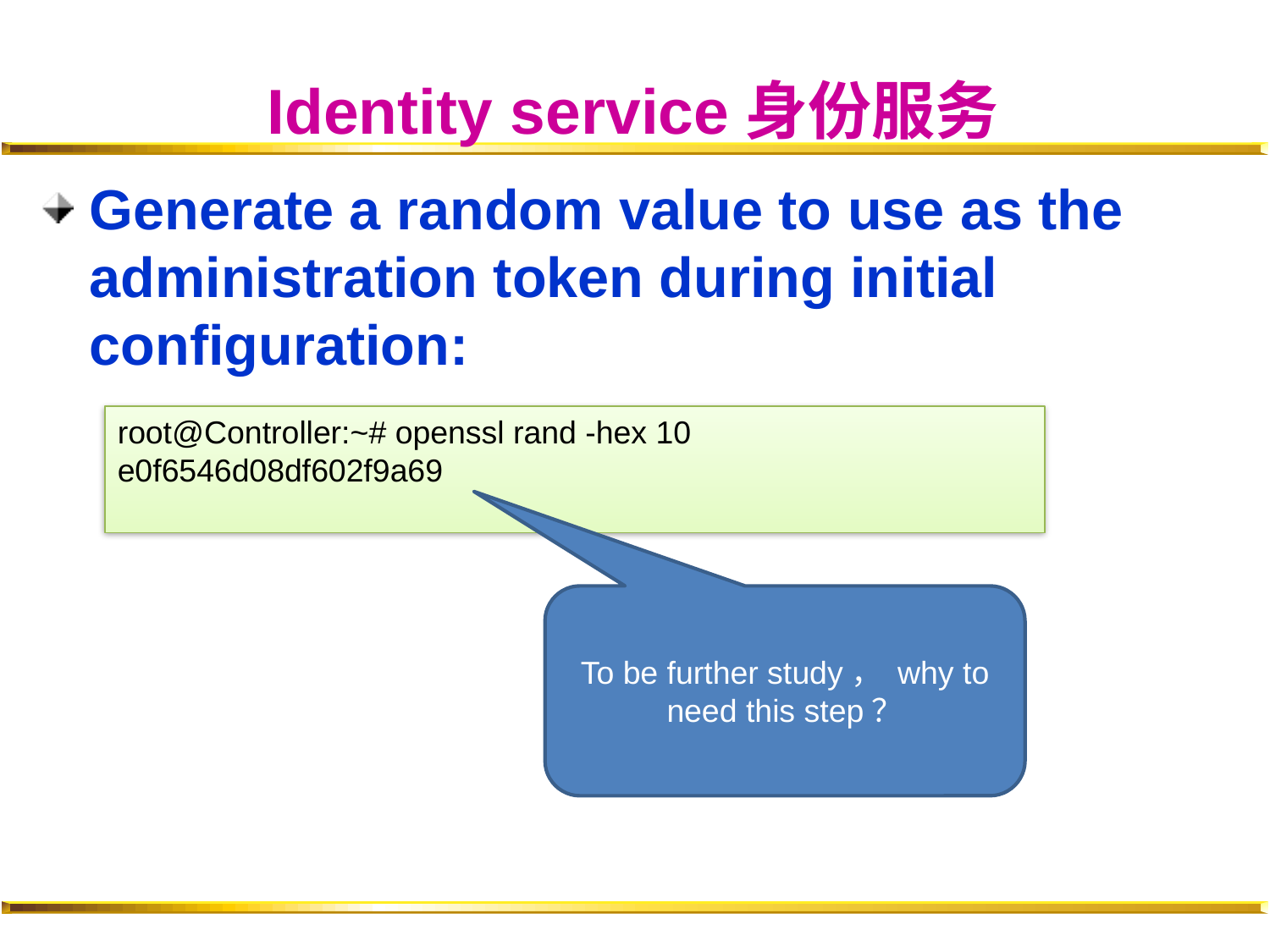

# Identity service身份服务
Generate a random value to use as the administration token during initial configuration:

root@Controller:~# openssl rand -hex 10
e0f6546d08df602f9a69

To be further study， why to need this step？